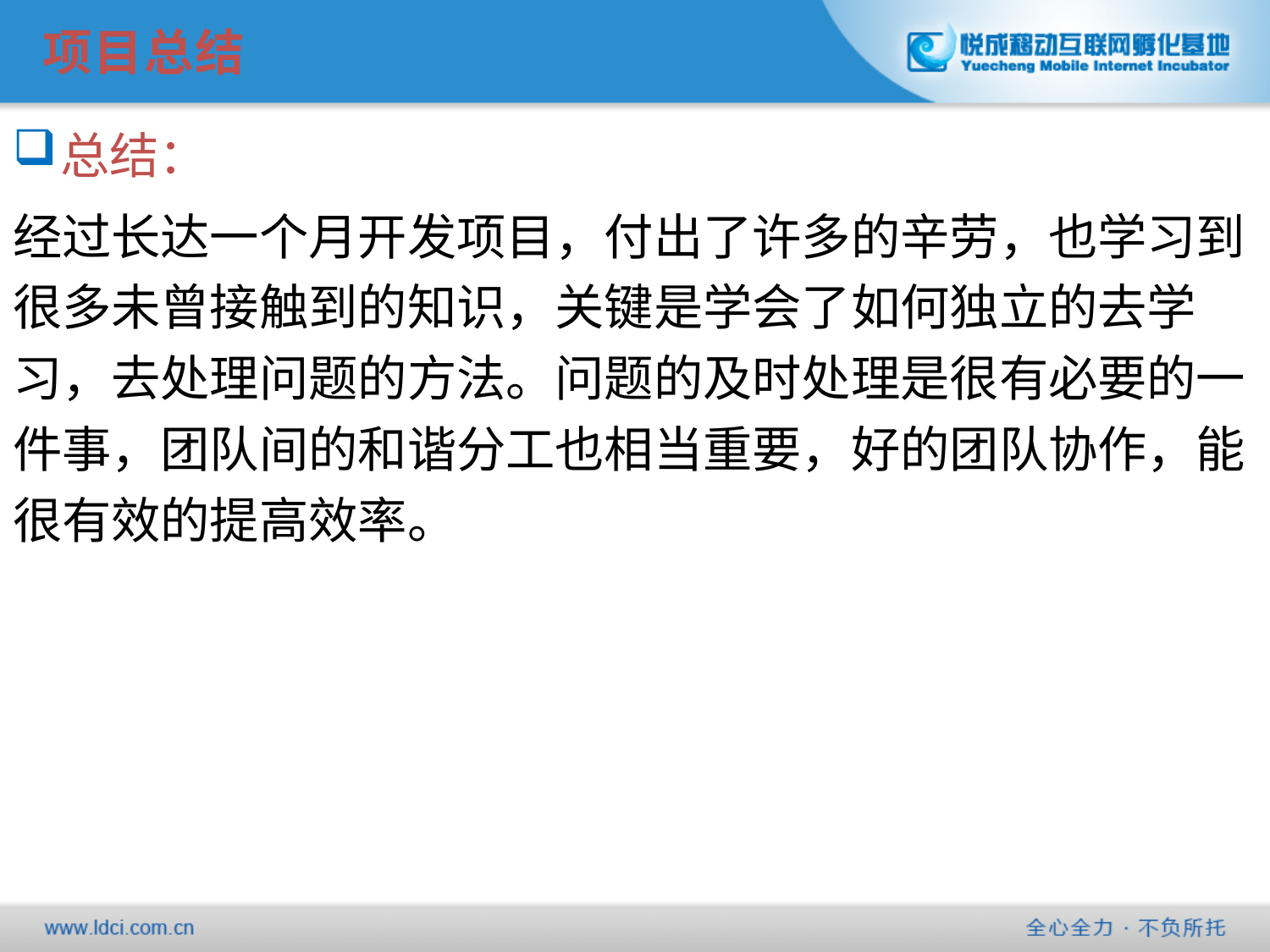

# 项目总结
总结：
经过长达一个月开发项目，付出了许多的辛劳，也学习到很多未曾接触到的知识，关键是学会了如何独立的去学习，去处理问题的方法。问题的及时处理是很有必要的一件事，团队间的和谐分工也相当重要，好的团队协作，能很有效的提高效率。